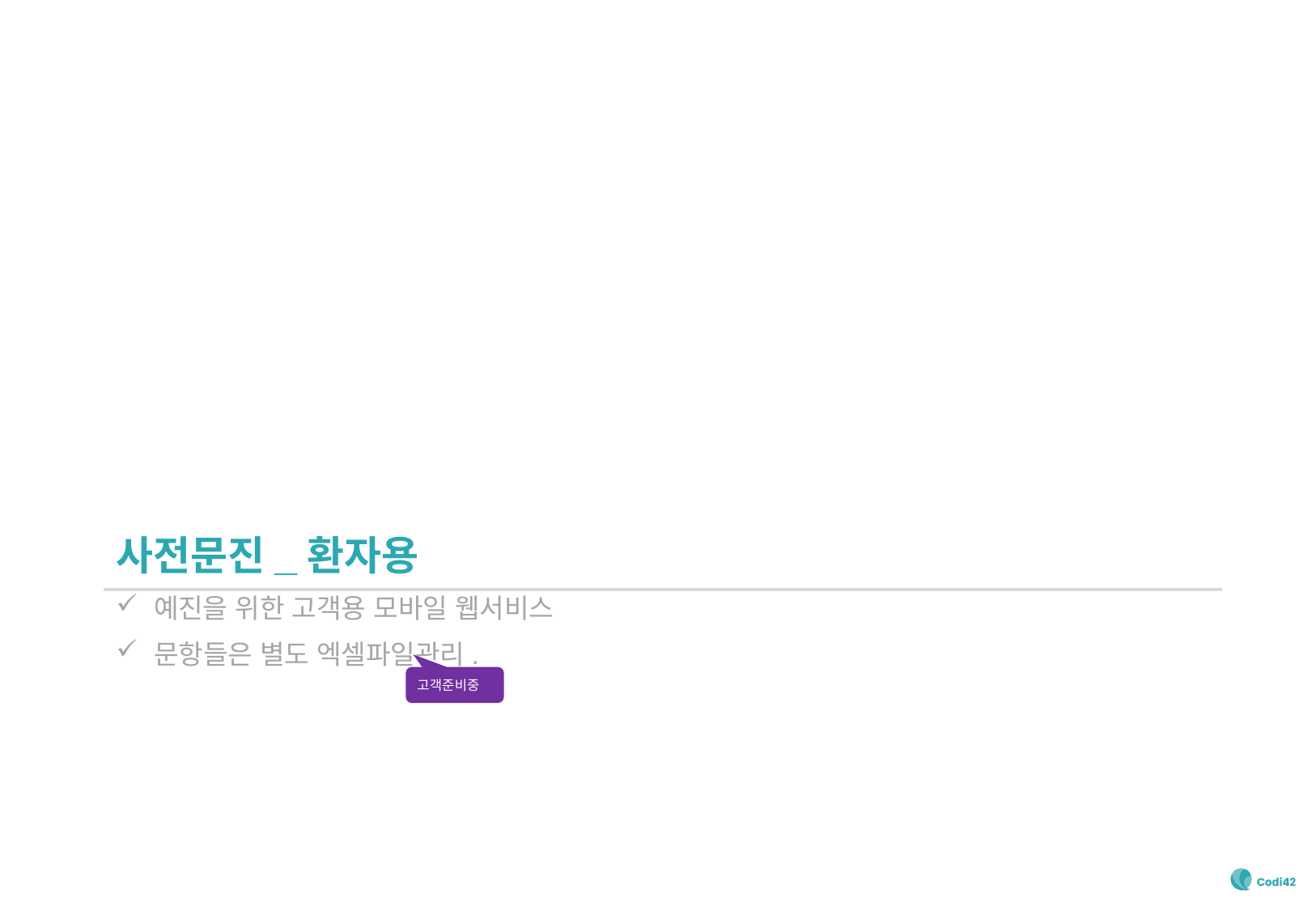

사전문진_환자용
예진을 위한 고객용 모바일 웹서비스
문항들은 별도 엑셀파일관리.
고객준비중